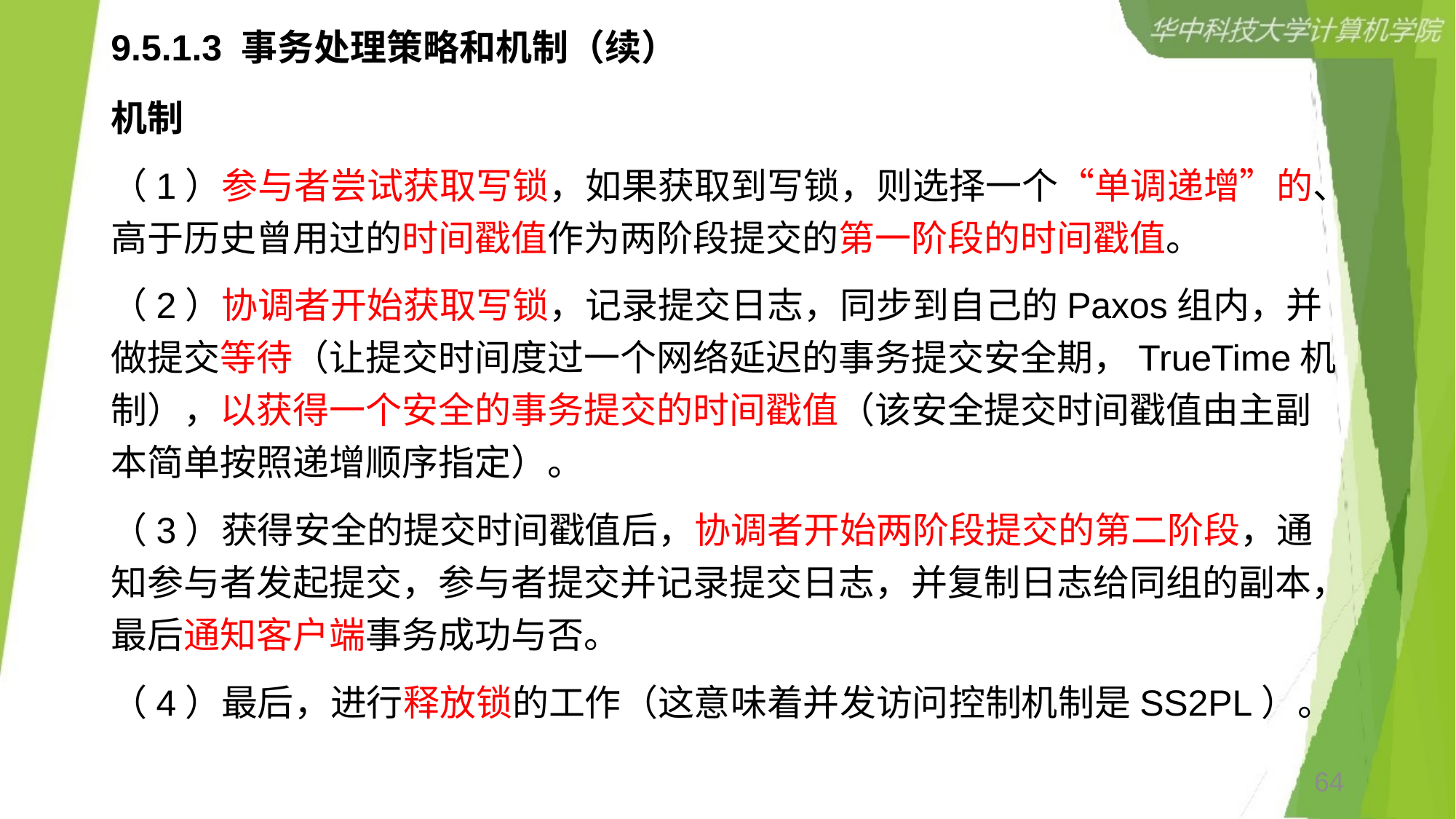

# 9.5.1.3 事务处理策略和机制（续）
机制
（1）参与者尝试获取写锁，如果获取到写锁，则选择一个“单调递增”的、高于历史曾用过的时间戳值作为两阶段提交的第一阶段的时间戳值。
（2）协调者开始获取写锁，记录提交日志，同步到自己的Paxos组内，并做提交等待（让提交时间度过一个网络延迟的事务提交安全期，TrueTime机制），以获得一个安全的事务提交的时间戳值（该安全提交时间戳值由主副本简单按照递增顺序指定）。
（3）获得安全的提交时间戳值后，协调者开始两阶段提交的第二阶段，通知参与者发起提交，参与者提交并记录提交日志，并复制日志给同组的副本，最后通知客户端事务成功与否。
（4）最后，进行释放锁的工作（这意味着并发访问控制机制是SS2PL）。
64